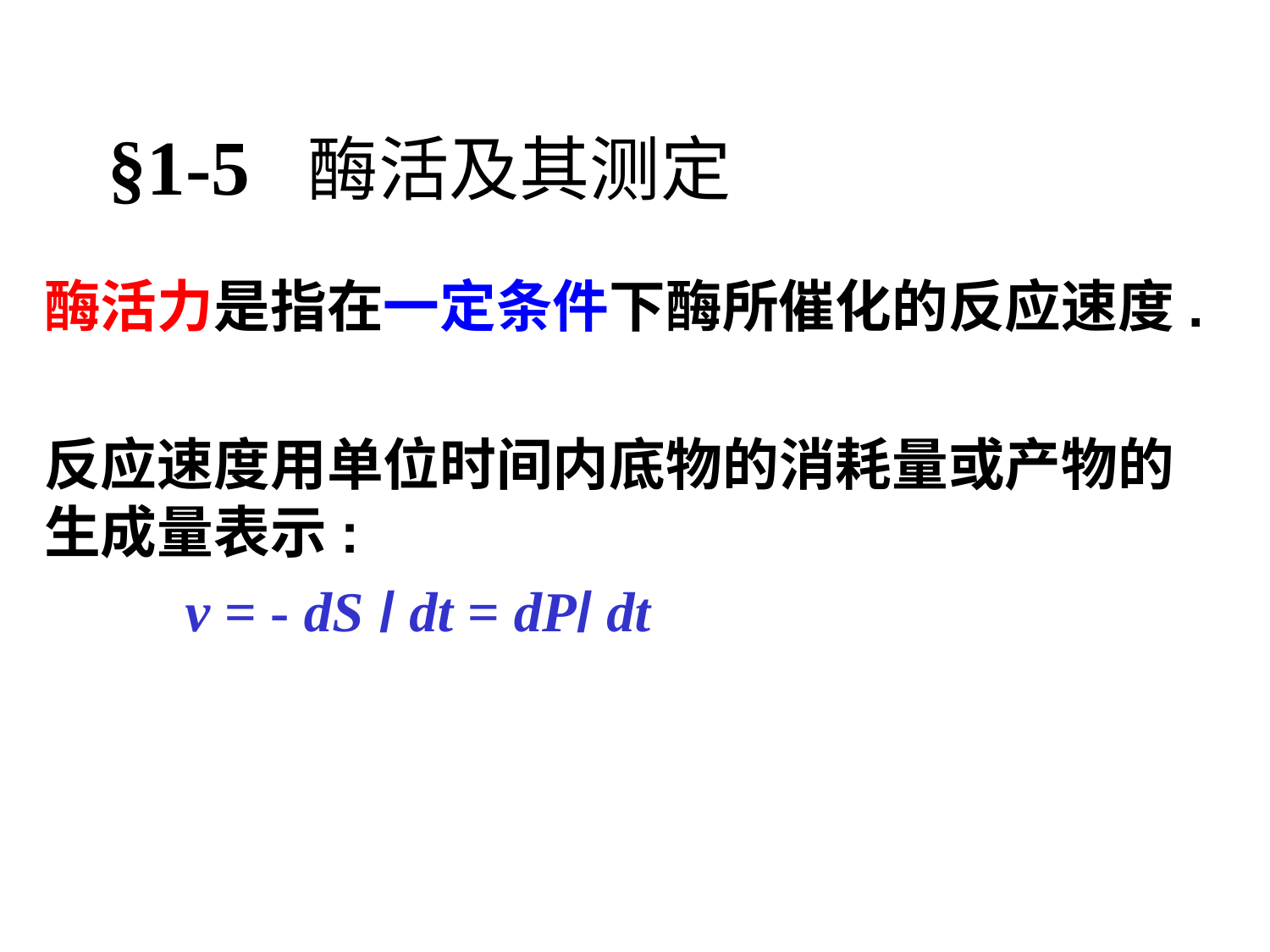

§1-5  酶活及其测定
酶活力是指在一定条件下酶所催化的反应速度.

反应速度用单位时间内底物的消耗量或产物的生成量表示:
         v = - dS / dt = dP/ dt